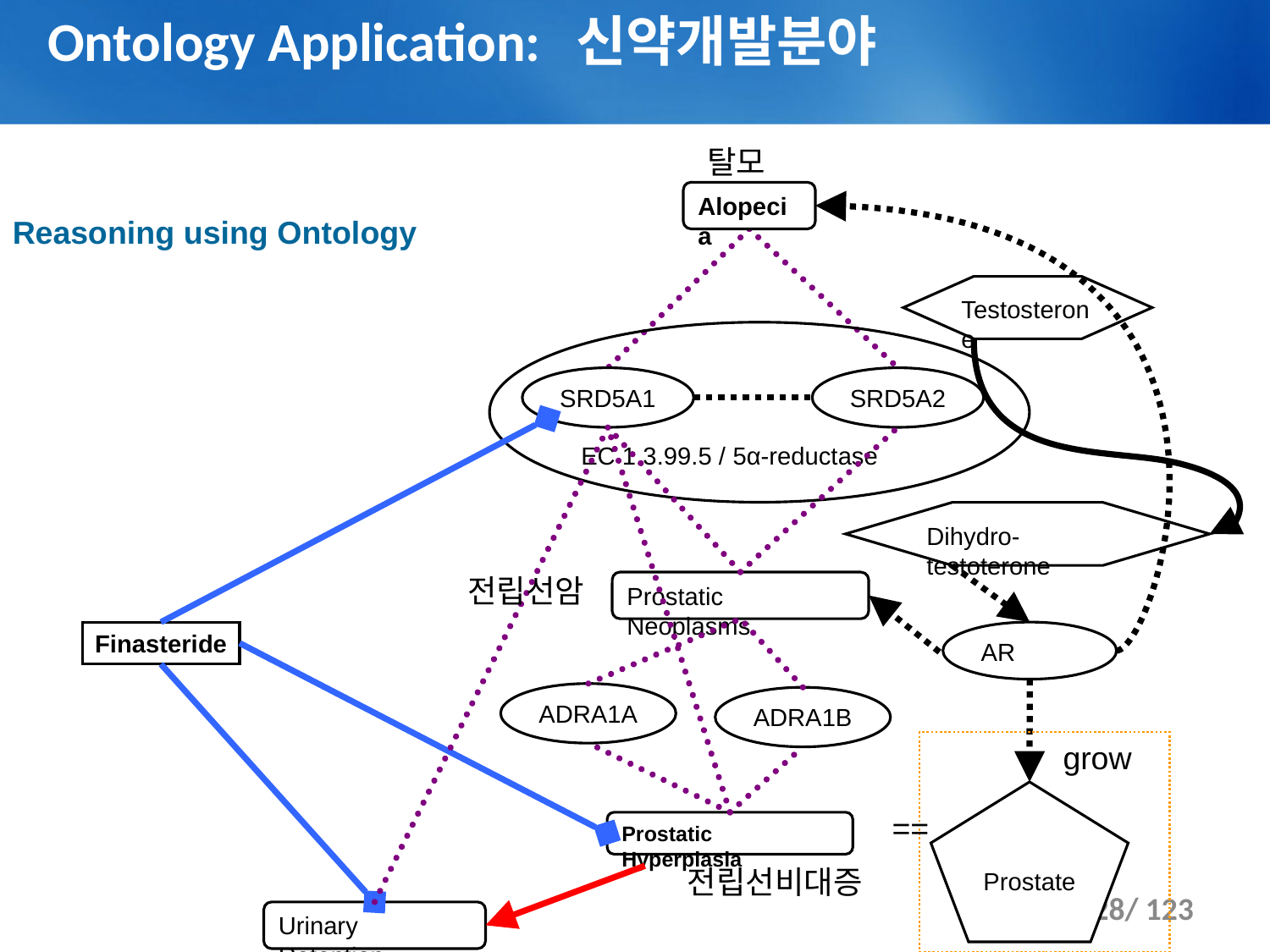

# Ontology Application:  신약개발분야
탈모
Alopecia
Reasoning using Ontology
Testosterone
EC 1.3.99.5 / 5α-reductase
SRD5A1
SRD5A2
Dihydro-testoterone
전립선암
Prostatic Neoplasms
Finasteride
AR
ADRA1A
ADRA1B

grow
Prostate
==
Prostatic Hyperplasia
전립선비대증
28
Urinary Retention